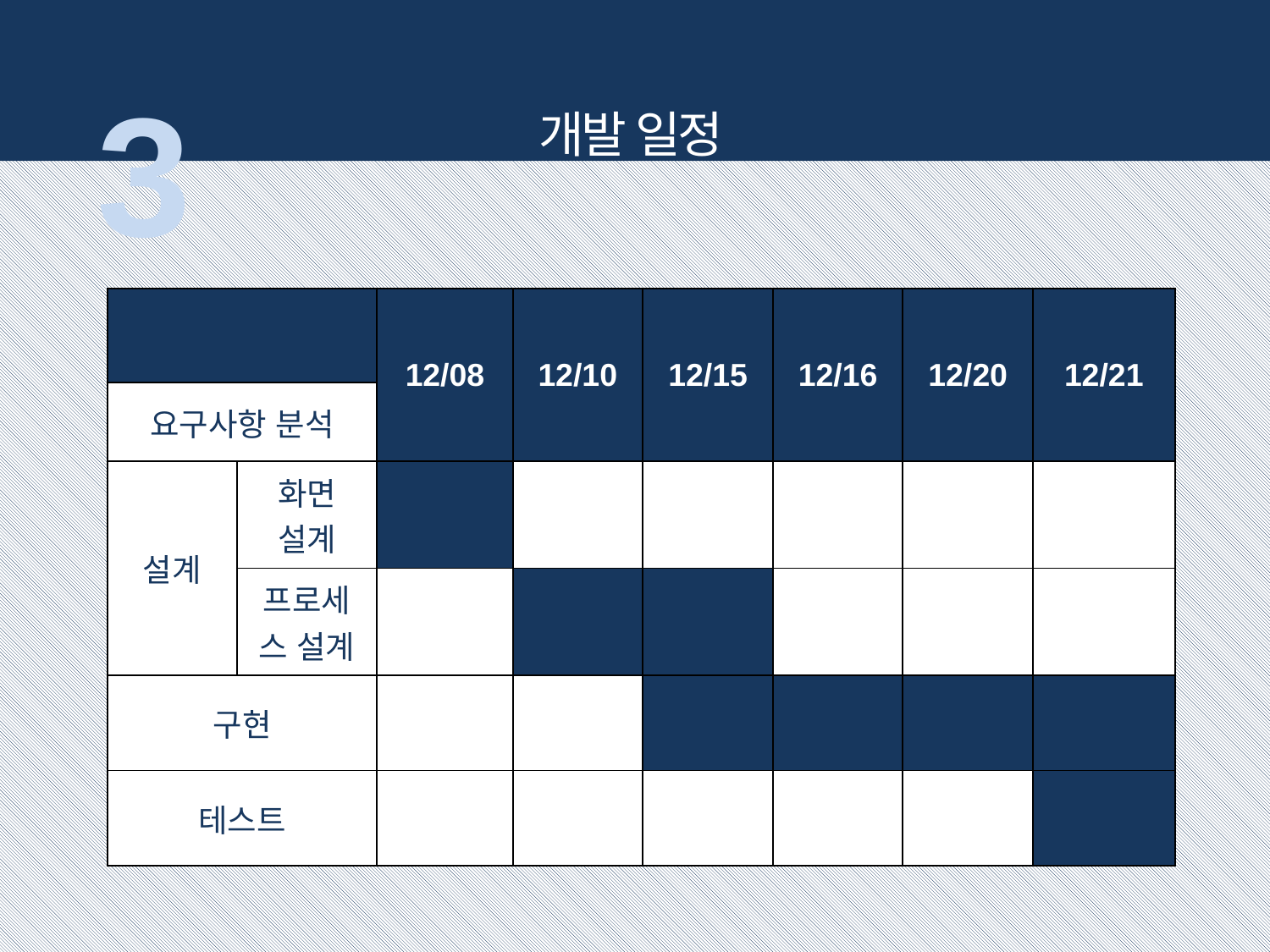

3
개발 일정
|  |  | 12/08 | 12/10 | 12/15 | 12/16 | 12/20 | 12/21 |
| --- | --- | --- | --- | --- | --- | --- | --- |
| 요구사항 분석 |  |  |  |  |  |  |  |
| 설계 | 화면 설계 |  |  |  |  |  |  |
|  | 프로세스 설계 |  |  |  |  |  |  |
| 구현 |  |  |  |  |  |  |  |
| 테스트 |  |  |  |  |  |  |  |